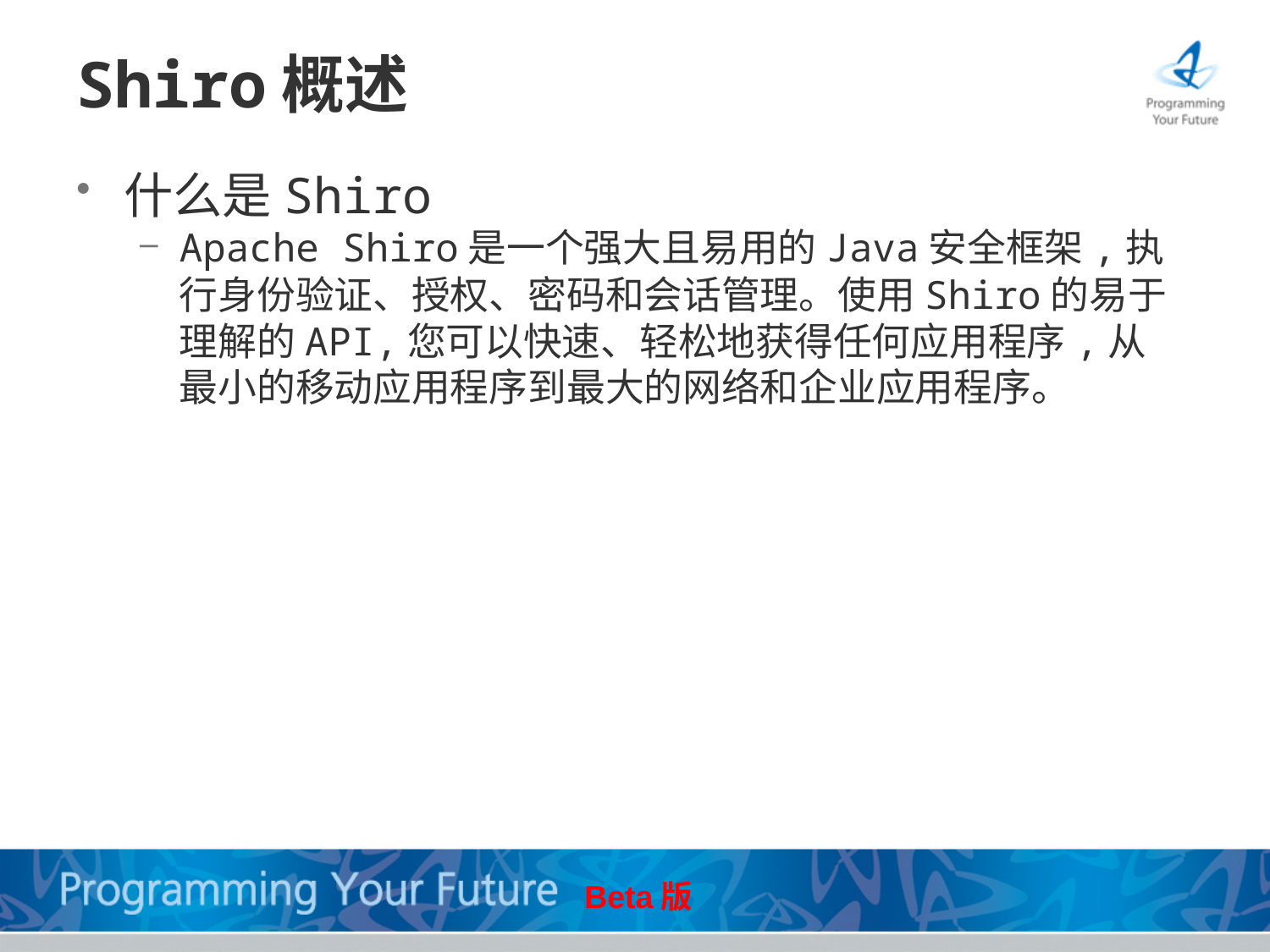

# Shiro概述
什么是Shiro
Apache Shiro是一个强大且易用的Java安全框架,执行身份验证、授权、密码和会话管理。使用Shiro的易于理解的API,您可以快速、轻松地获得任何应用程序,从最小的移动应用程序到最大的网络和企业应用程序。